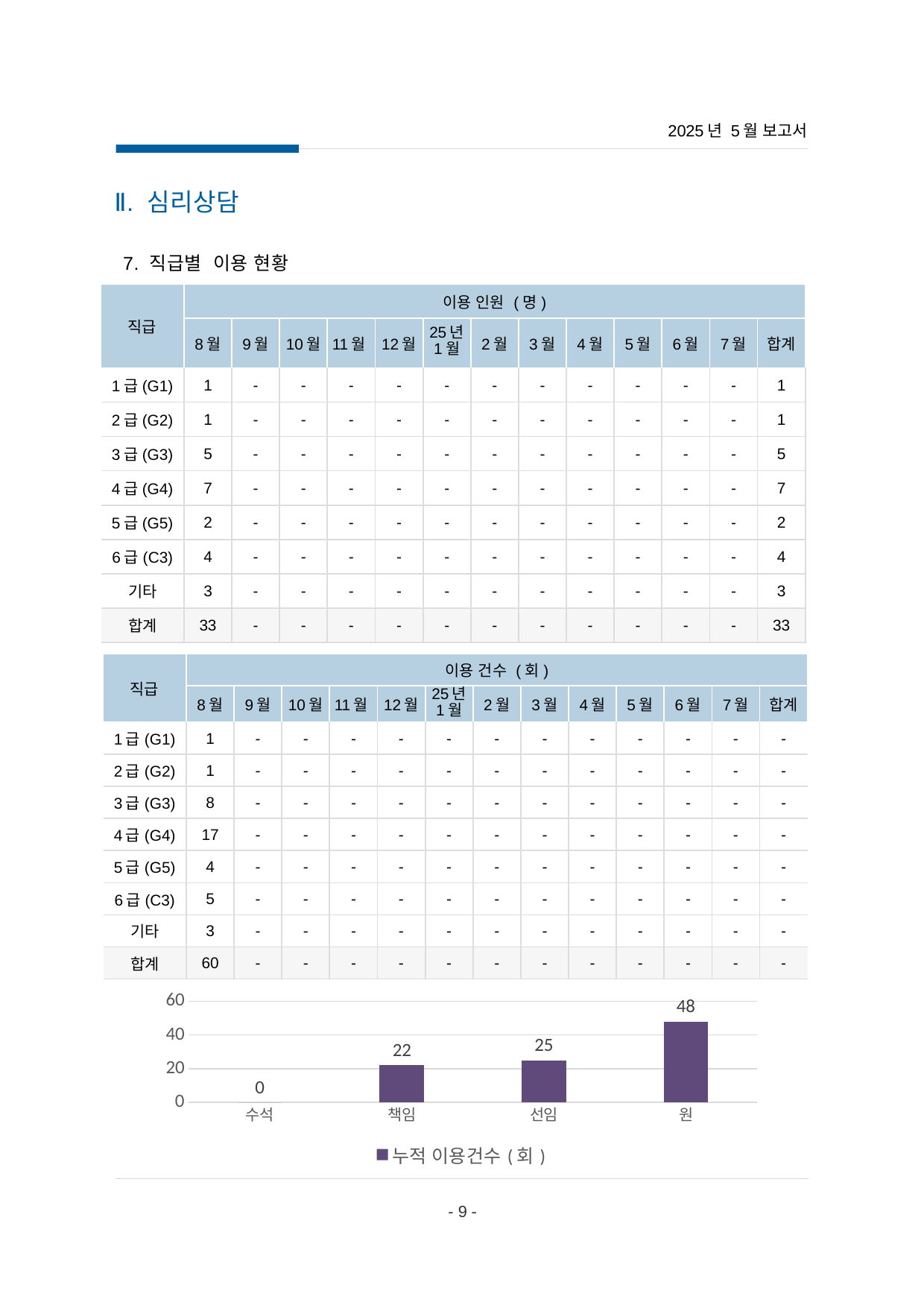

2025년 5월 보고서

Ⅱ. 심리상담
 7. 직급별  이용 현황
| 직급 | 이용 인원 (명) |  |  |  |  |  |  |  |  |  |  |  |  |
| --- | --- | --- | --- | --- | --- | --- | --- | --- | --- | --- | --- | --- | --- |
|  | 8월 | 9월 | 10월 | 11월 | 12월 | 25년 1월 | 2월 | 3월 | 4월 | 5월 | 6월 | 7월 | 합계 |
| 1급(G1) | 1 | - | - | - | - | - | - | - | - | - | - | - | 1 |
| 2급(G2) | 1 | - | - | - | - | - | - | - | - | - | - | - | 1 |
| 3급(G3) | 5 | - | - | - | - | - | - | - | - | - | - | - | 5 |
| 4급(G4) | 7 | - | - | - | - | - | - | - | - | - | - | - | 7 |
| 5급(G5) | 2 | - | - | - | - | - | - | - | - | - | - | - | 2 |
| 6급(C3) | 4 | - | - | - | - | - | - | - | - | - | - | - | 4 |
| 기타 | 3 | - | - | - | - | - | - | - | - | - | - | - | 3 |
| 합계 | 33 | - | - | - | - | - | - | - | - | - | - | - | 33 |
| 직급 | 이용 건수 (회) |  |  |  |  |  |  |  |  |  |  |  |  |
| --- | --- | --- | --- | --- | --- | --- | --- | --- | --- | --- | --- | --- | --- |
|  | 8월 | 9월 | 10월 | 11월 | 12월 | 25년 1월 | 2월 | 3월 | 4월 | 5월 | 6월 | 7월 | 합계 |
| 1급(G1) | 1 | - | - | - | - | - | - | - | - | - | - | - | - |
| 2급(G2) | 1 | - | - | - | - | - | - | - | - | - | - | - | - |
| 3급(G3) | 8 | - | - | - | - | - | - | - | - | - | - | - | - |
| 4급(G4) | 17 | - | - | - | - | - | - | - | - | - | - | - | - |
| 5급(G5) | 4 | - | - | - | - | - | - | - | - | - | - | - | - |
| 6급(C3) | 5 | - | - | - | - | - | - | - | - | - | - | - | - |
| 기타 | 3 | - | - | - | - | - | - | - | - | - | - | - | - |
| 합계 | 60 | - | - | - | - | - | - | - | - | - | - | - | - |

### Chart

| Category | 누적 이용건수(회) |
|---|---|
| 수석 | 0.0 |
| 책임 | 22.0 |
| 선임 | 25.0 |
| 원 | 48.0 |
- 9 -